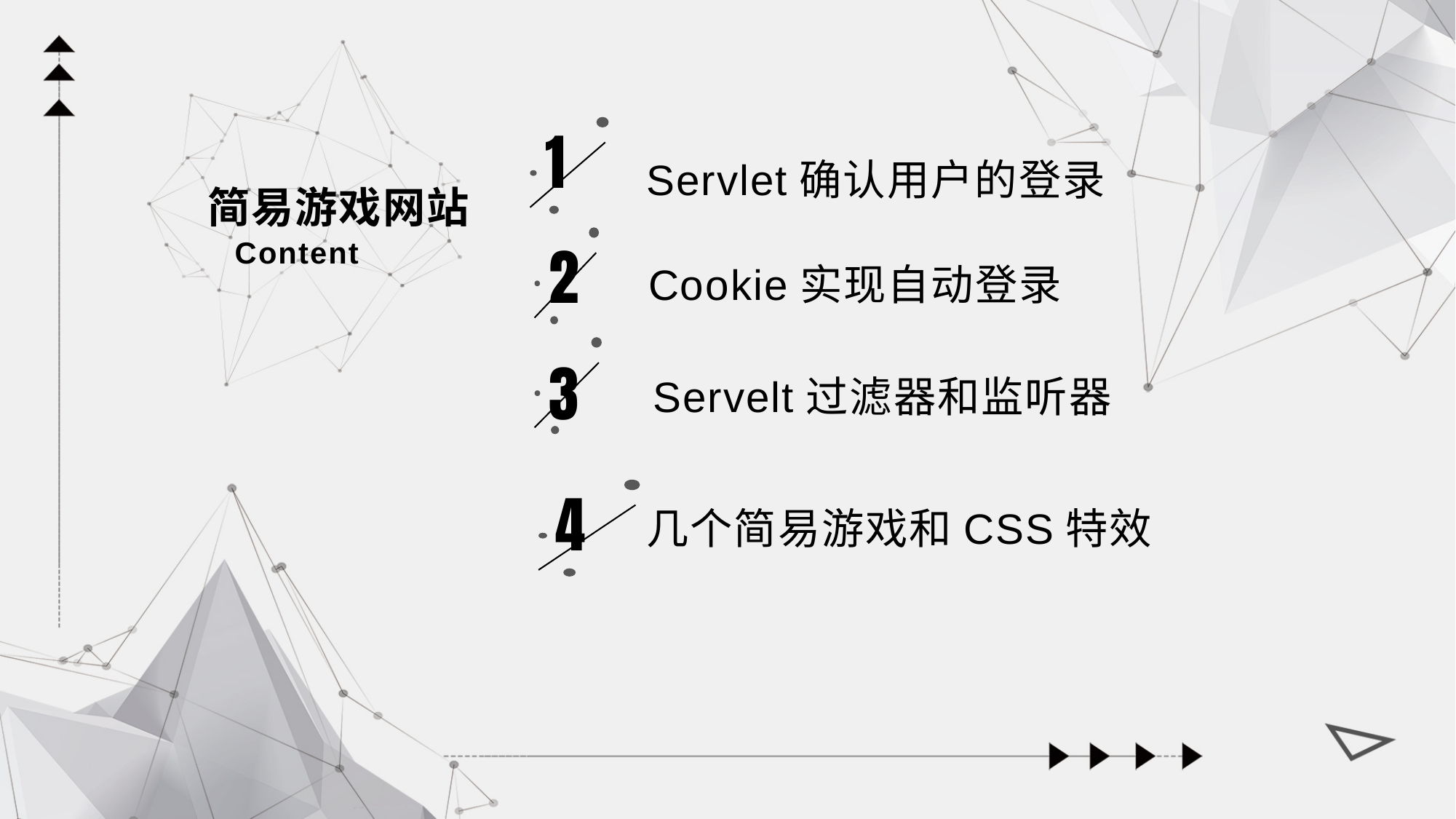

1
Servlet确认用户的登录

简易游戏网站

2

Cookie实现自动登录
Content

3

Servelt过滤器和监听器

4

几个简易游戏和CSS特效